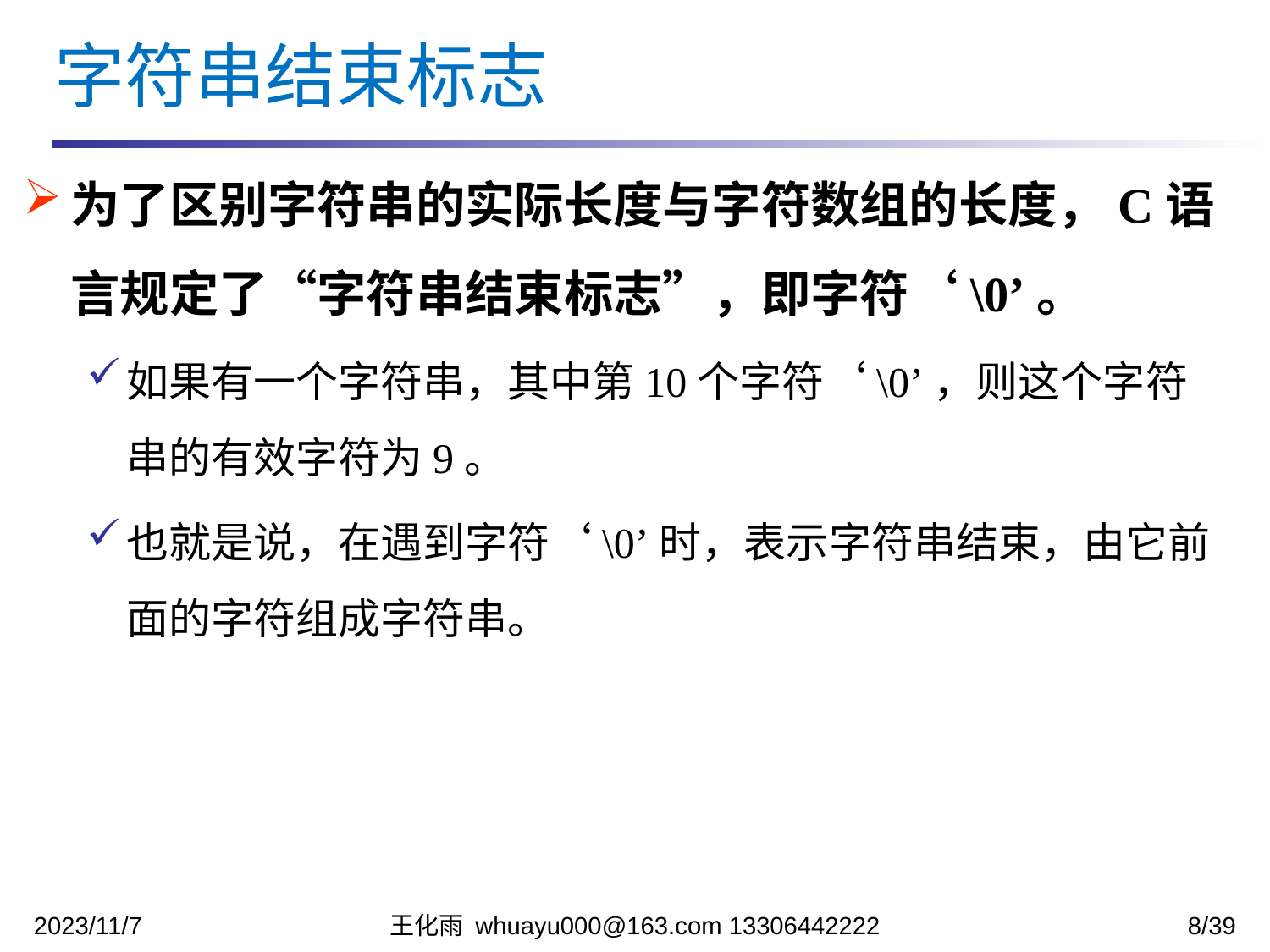

字符串结束标志
为了区别字符串的实际长度与字符数组的长度，C语言规定了“字符串结束标志”，即字符‘\0’。
如果有一个字符串，其中第10个字符‘\0’，则这个字符串的有效字符为9。
也就是说，在遇到字符‘\0’时，表示字符串结束，由它前面的字符组成字符串。
2023/11/7
王化雨 whuayu000@163.com 13306442222
8/39